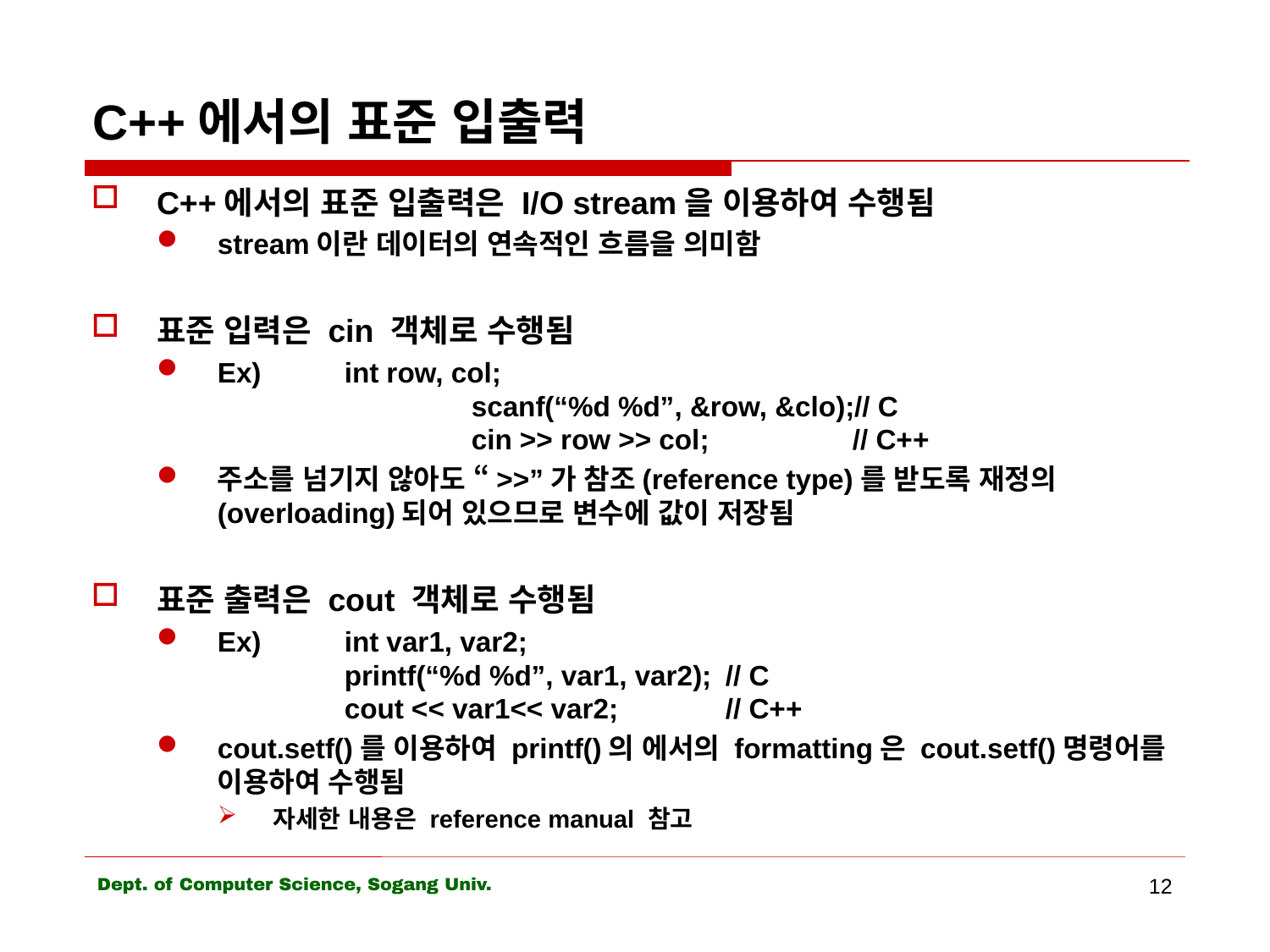

# C++에서의 표준 입출력
C++에서의 표준 입출력은 I/O stream을 이용하여 수행됨
stream이란 데이터의 연속적인 흐름을 의미함

표준 입력은 cin 객체로 수행됨
Ex)	int row, col;
		scanf(“%d %d”, &row, &clo);// C
		cin >> row >> col;		// C++
주소를 넘기지 않아도 “>>”가 참조(reference type)를 받도록 재정의(overloading)되어 있으므로 변수에 값이 저장됨

표준 출력은 cout 객체로 수행됨
Ex)	int var1, var2;
     	printf(“%d %d”, var1, var2);	// C
     	cout << var1<< var2;	// C++
cout.setf()를 이용하여 printf()의 에서의 formatting은 cout.setf()명령어를 이용하여 수행됨
자세한 내용은 reference manual 참고
Dept. of Computer Science, Sogang Univ.
12